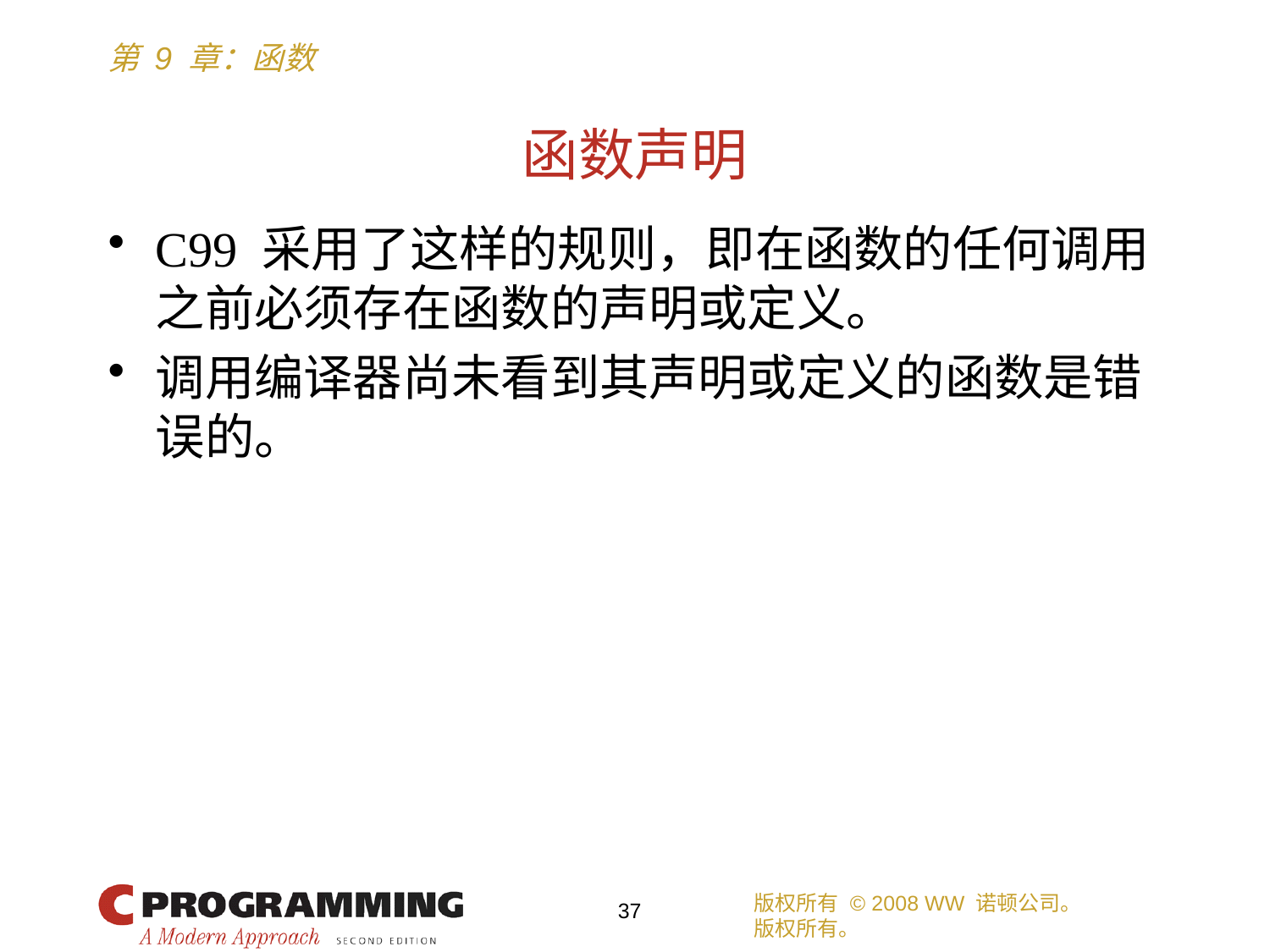

# 函数声明
C99 采用了这样的规则，即在函数的任何调用之前必须存在函数的声明或定义。
调用编译器尚未看到其声明或定义的函数是错误的。
版权所有 © 2008 WW 诺顿公司。
版权所有。
37